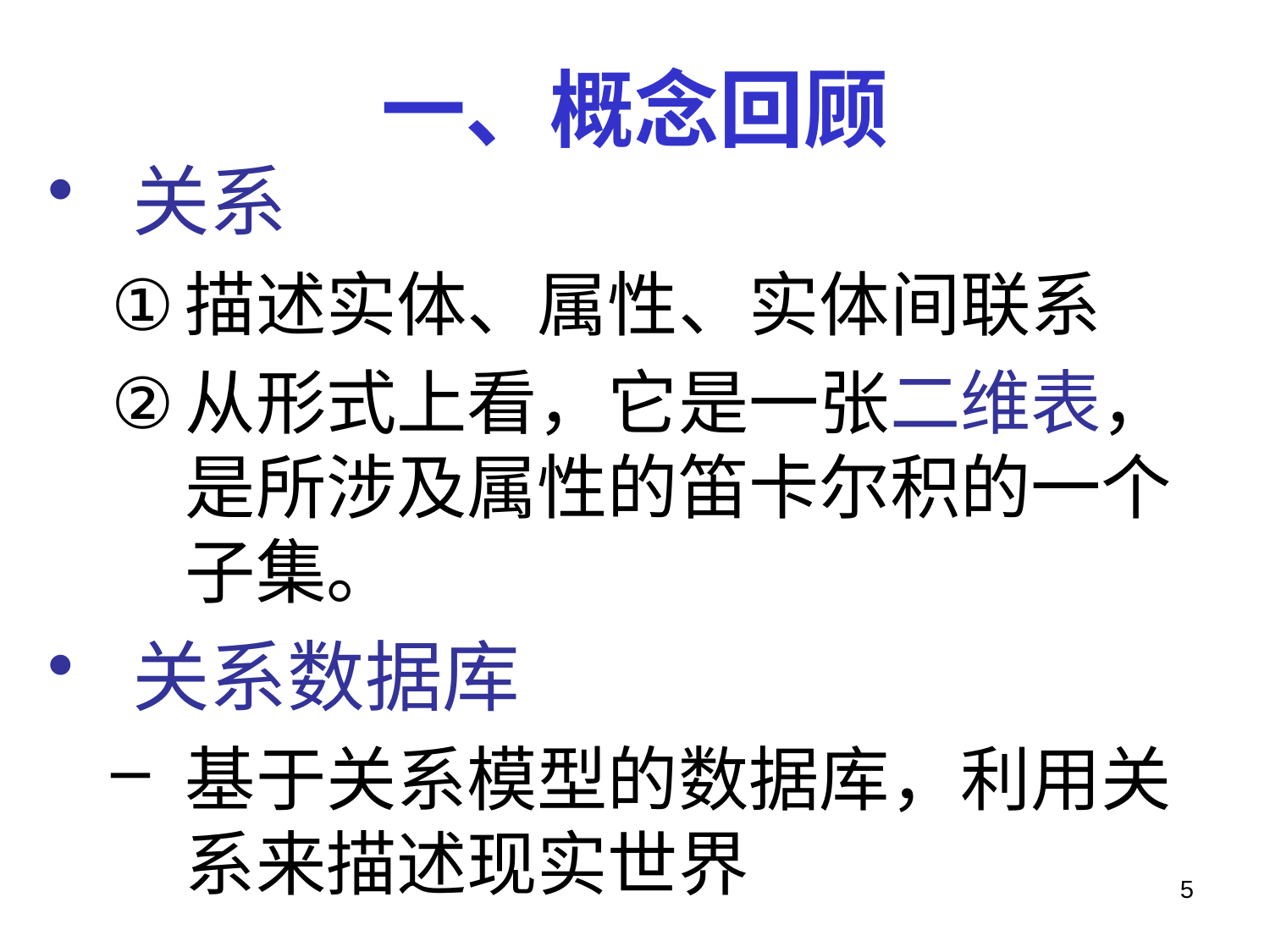

# 一、概念回顾
关系
描述实体、属性、实体间联系
从形式上看，它是一张二维表，是所涉及属性的笛卡尔积的一个子集。
关系数据库
基于关系模型的数据库，利用关系来描述现实世界
5